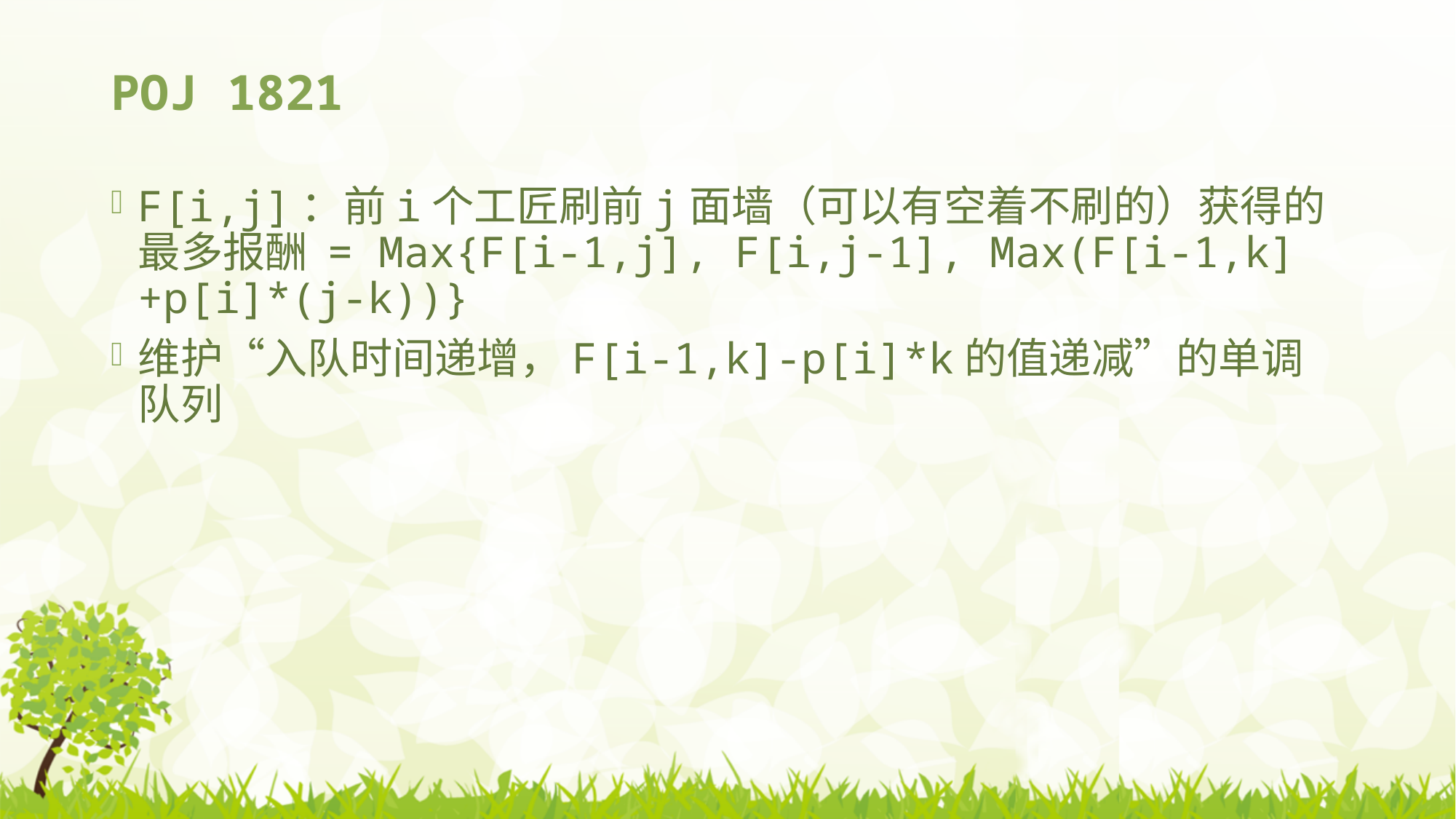

# POJ 1821
F[i,j]：前i个工匠刷前j面墙（可以有空着不刷的）获得的最多报酬 = Max{F[i-1,j], F[i,j-1], Max(F[i-1,k]+p[i]*(j-k))}
维护“入队时间递增，F[i-1,k]-p[i]*k的值递减”的单调队列